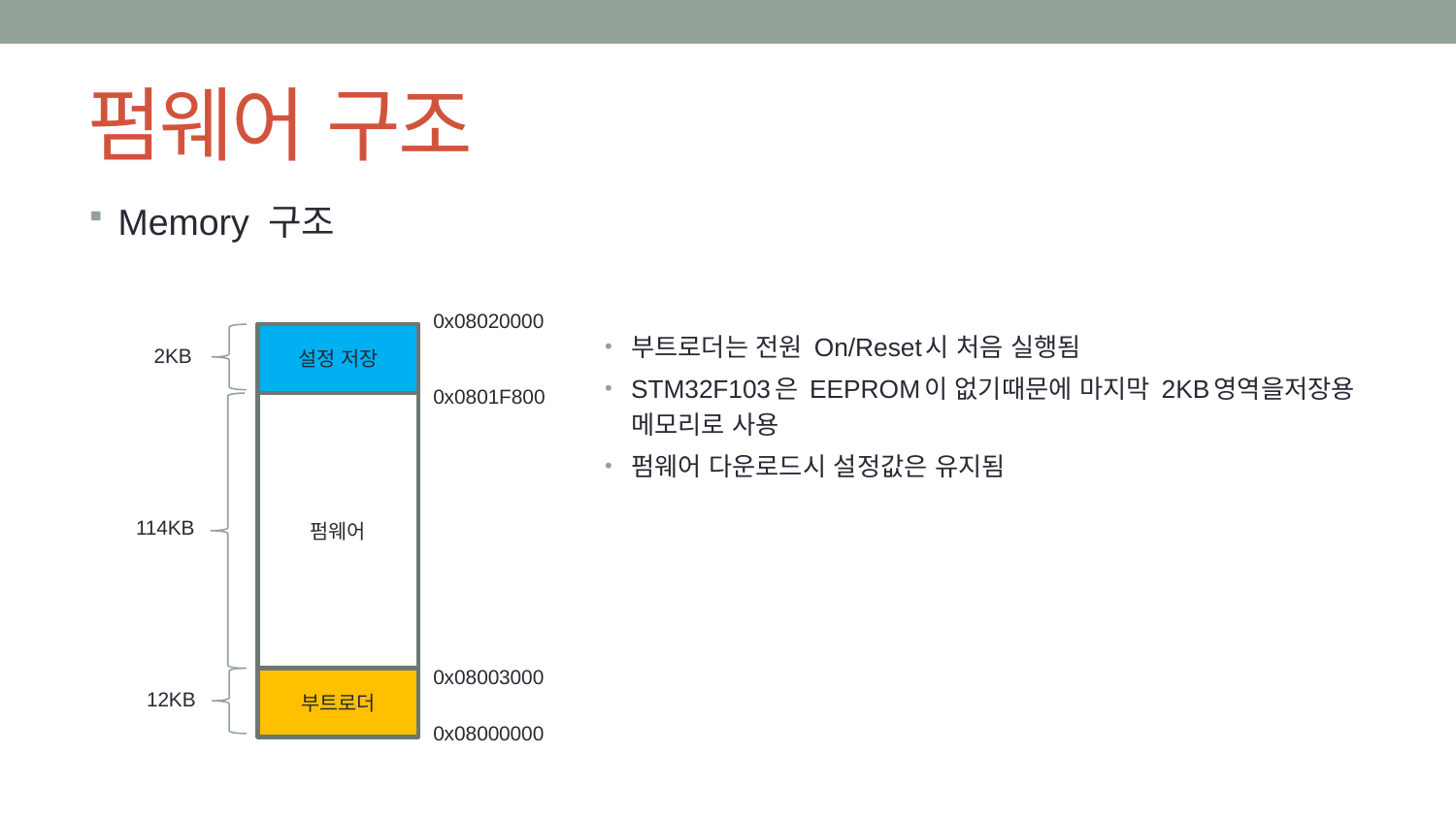

# 펌웨어 구조
Memory 구조
0x08020000
부트로더는 전원 On/Reset시 처음 실행됨
STM32F103은 EEPROM이 없기때문에 마지막 2KB영역을저장용 메모리로 사용
펌웨어 다운로드시 설정값은 유지됨

펌웨어
설정 저장
 2KB
0x0801F800

114KB
0x08003000

부트로더
12KB
0x08000000